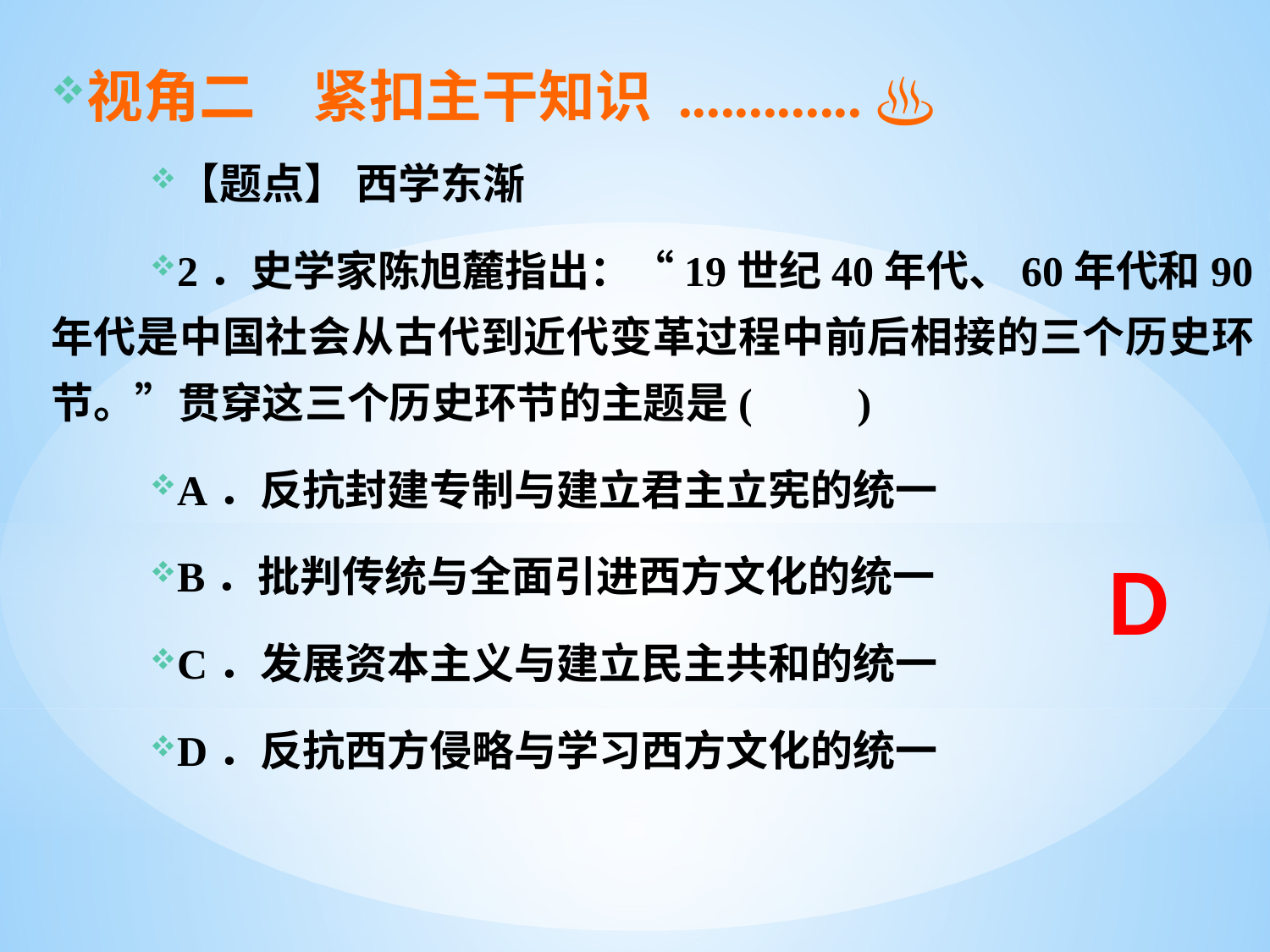

视角二　紧扣主干知识 ............. ♨
【题点】 西学东渐
2．史学家陈旭麓指出：“19世纪40年代、60年代和90年代是中国社会从古代到近代变革过程中前后相接的三个历史环节。”贯穿这三个历史环节的主题是(　　)
A．反抗封建专制与建立君主立宪的统一
B．批判传统与全面引进西方文化的统一
C．发展资本主义与建立民主共和的统一
D．反抗西方侵略与学习西方文化的统一
D
D